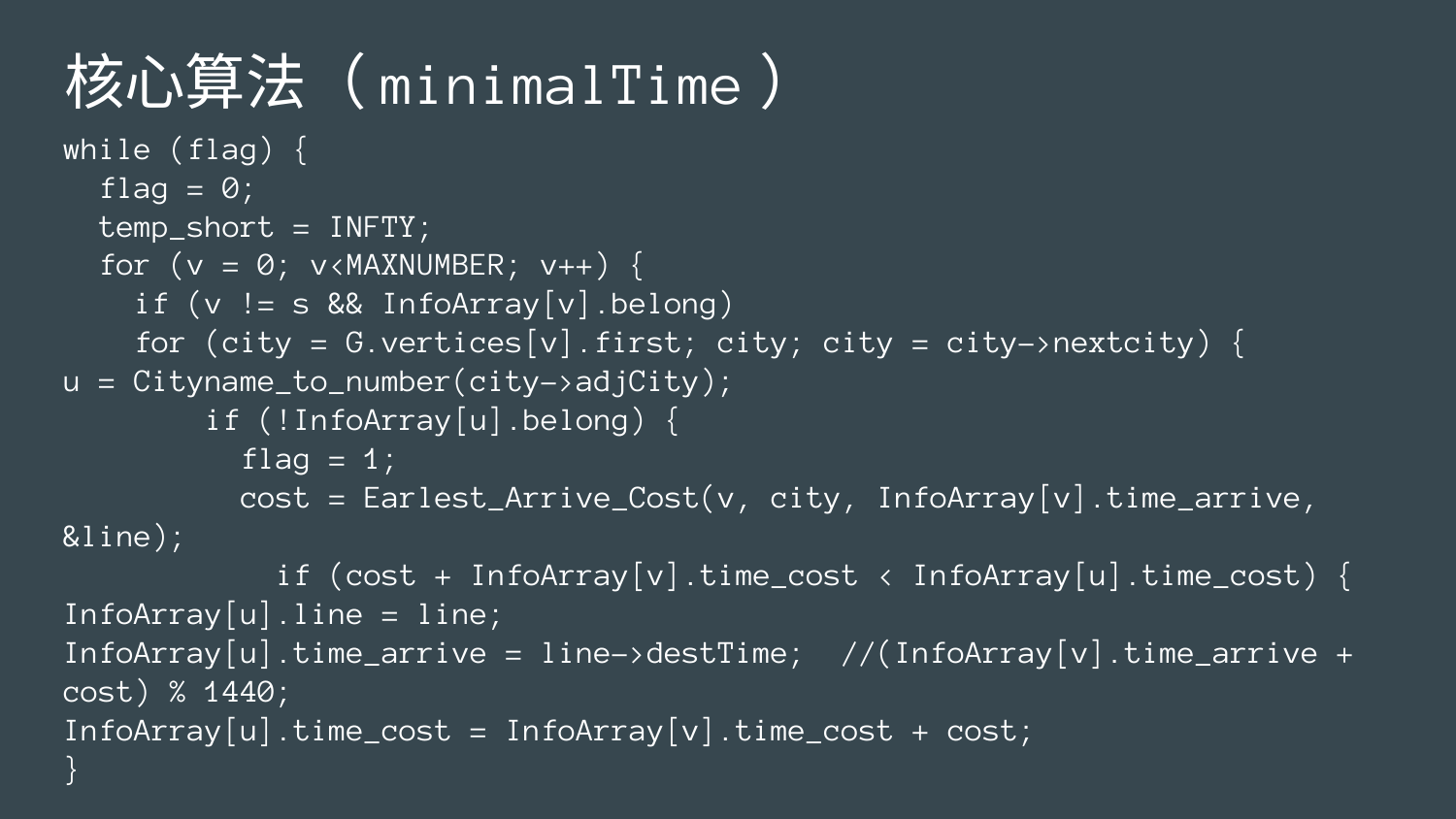

# 核心算法（minimalTime）
while (flag) {
  flag = 0;
  temp_short = INFTY;
  for (v = 0; v<MAXNUMBER; v++) {
    if (v != s && InfoArray[v].belong)
    for (city = G.vertices[v].first; city; city = city->nextcity) {
u = Cityname_to_number(city->adjCity);
        if (!InfoArray[u].belong) {
          flag = 1;
          cost = Earlest_Arrive_Cost(v, city, InfoArray[v].time_arrive, &line);
            if (cost + InfoArray[v].time_cost < InfoArray[u].time_cost) {
InfoArray[u].line = line;
InfoArray[u].time_arrive = line->destTime;  //(InfoArray[v].time_arrive + cost) % 1440;
InfoArray[u].time_cost = InfoArray[v].time_cost + cost;
}